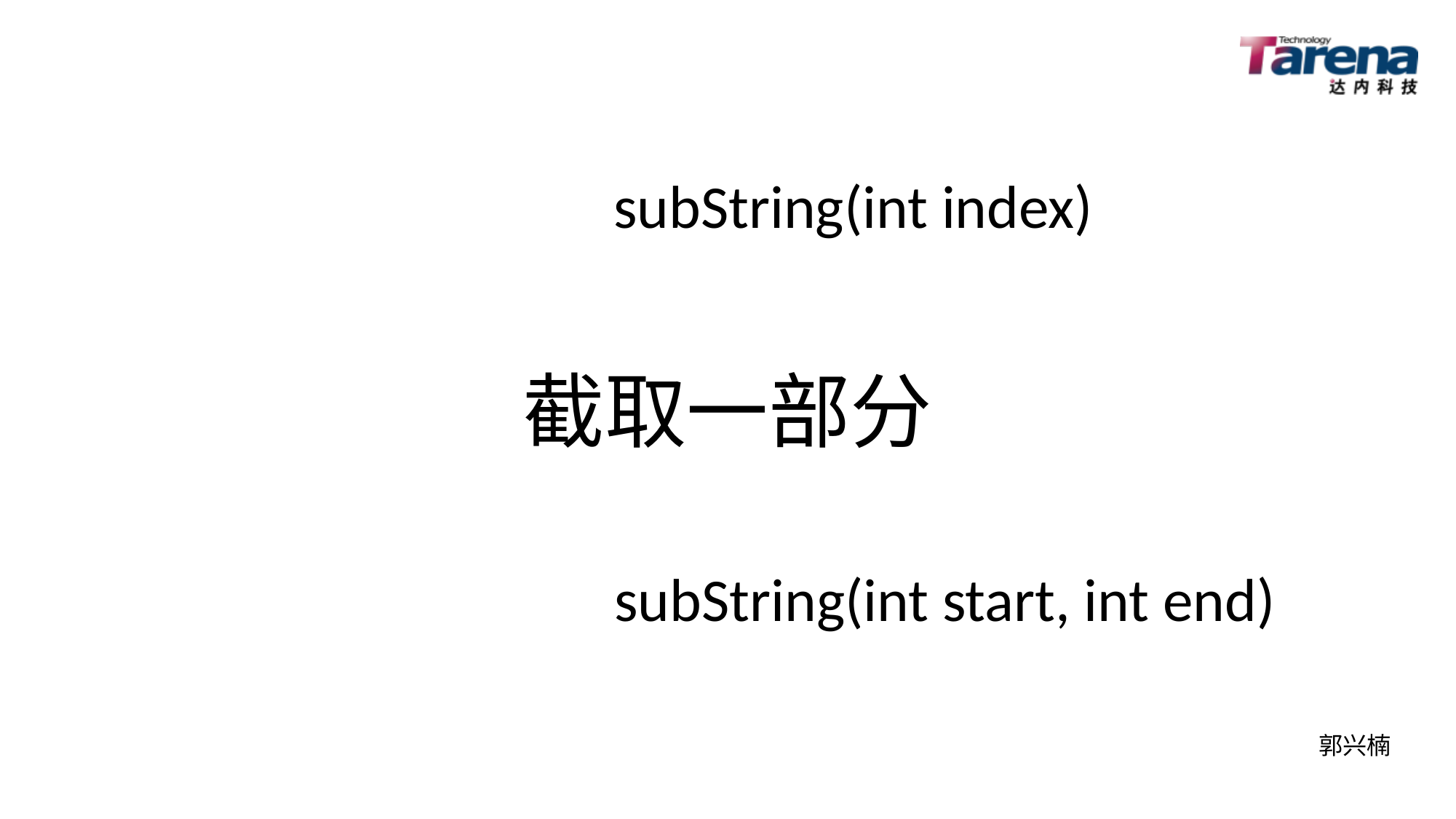

subString(int index)
subString(int start, int end)
截取一部分